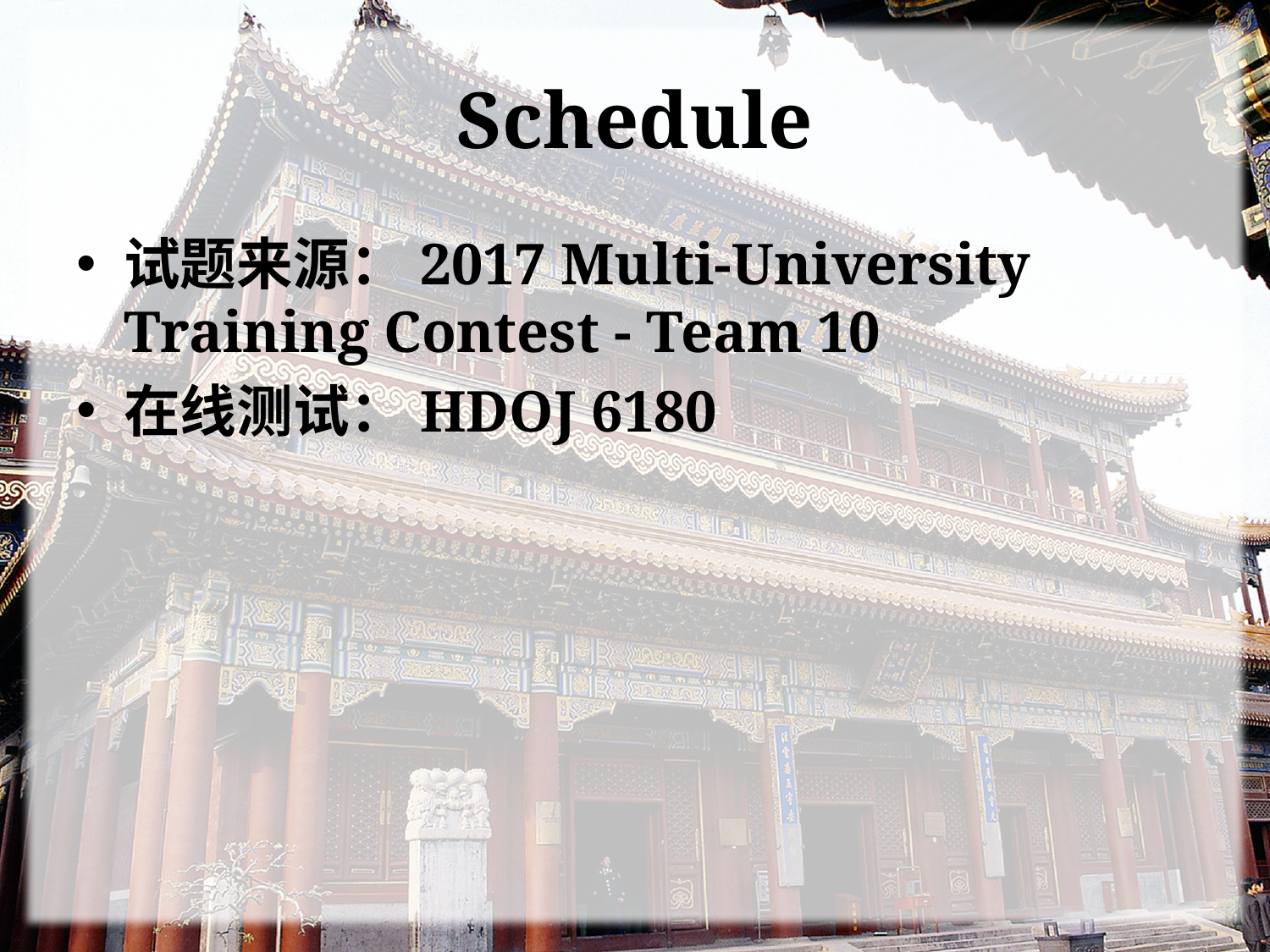

# Schedule
试题来源：2017 Multi-University Training Contest - Team 10
在线测试：HDOJ 6180